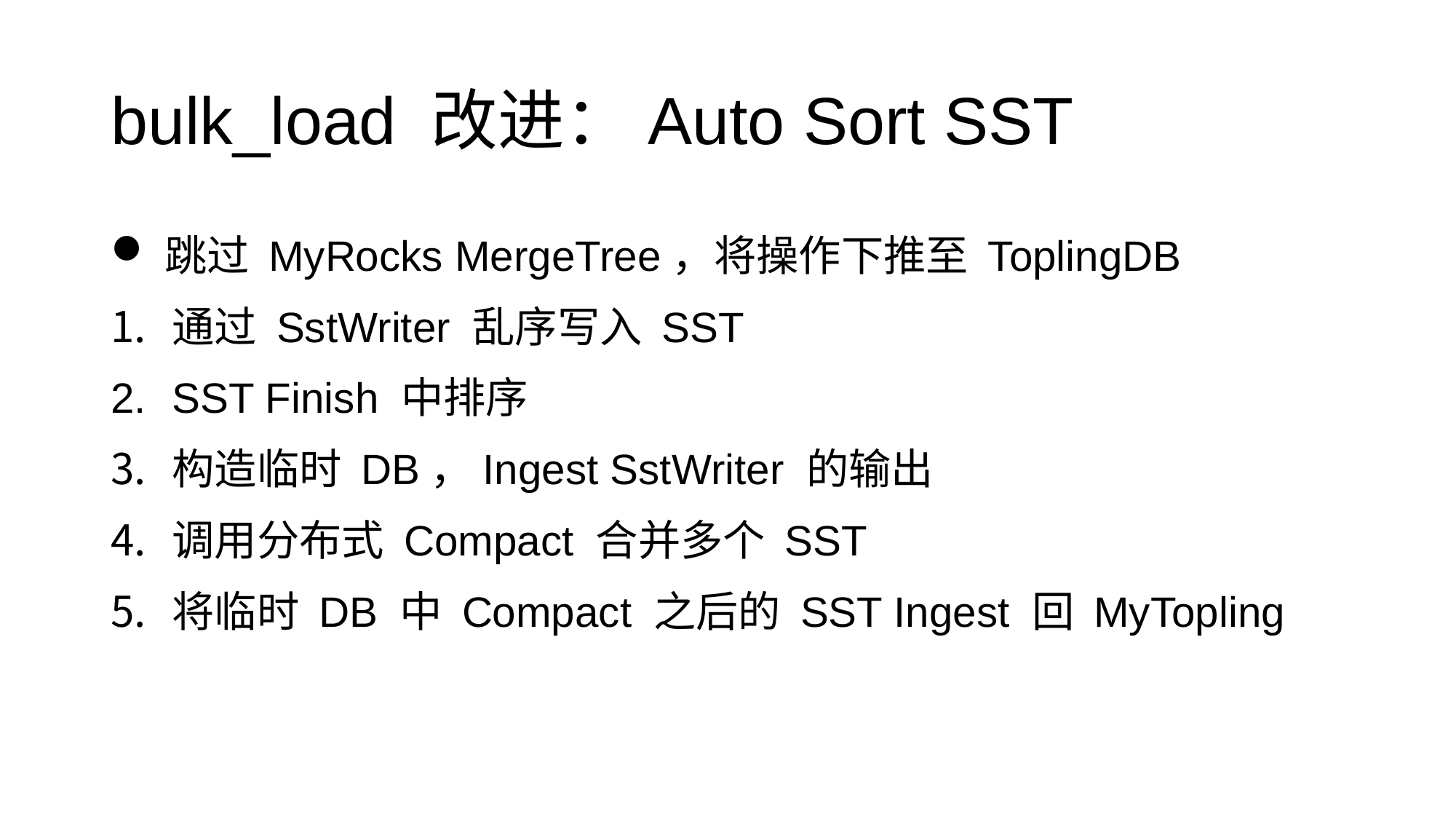

# bulk_load 改进：Auto Sort SST
跳过 MyRocks MergeTree，将操作下推至 ToplingDB
通过 SstWriter 乱序写入 SST
SST Finish 中排序
构造临时 DB，Ingest SstWriter 的输出
调用分布式 Compact 合并多个 SST
将临时 DB 中 Compact 之后的 SST Ingest 回 MyTopling
过程中发现 RocksDB Bug
IngestExternalFile put file on bottom level but on db_paths[0]